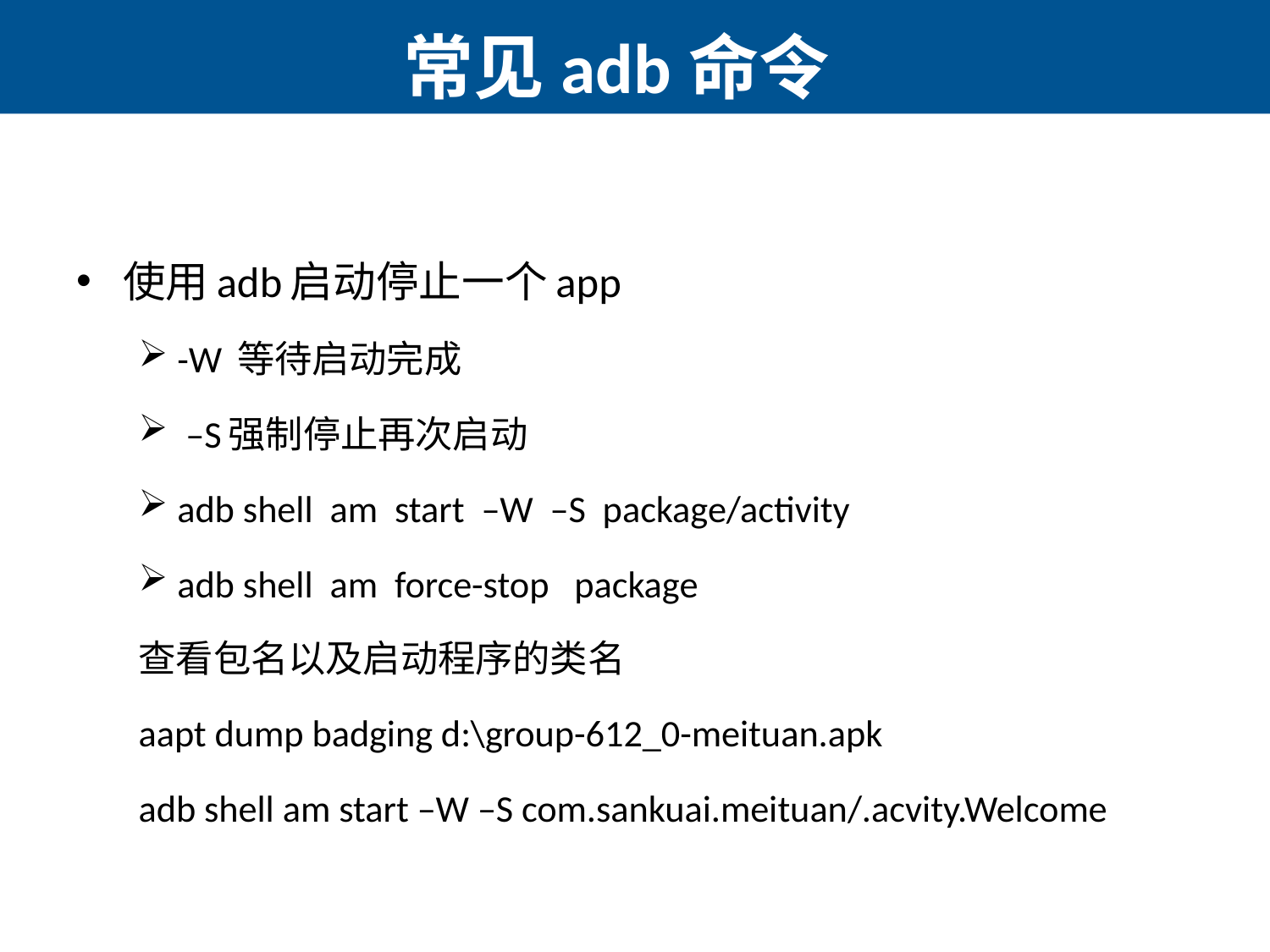

# 常见adb命令
使用adb启动停止一个app
-W 等待启动完成
 –S强制停止再次启动
adb shell  am  start  –W  –S  package/activity
adb shell  am  force-stop   package
查看包名以及启动程序的类名
aapt dump badging d:\group-612_0-meituan.apk
adb shell am start –W –S com.sankuai.meituan/.acvity.Welcome